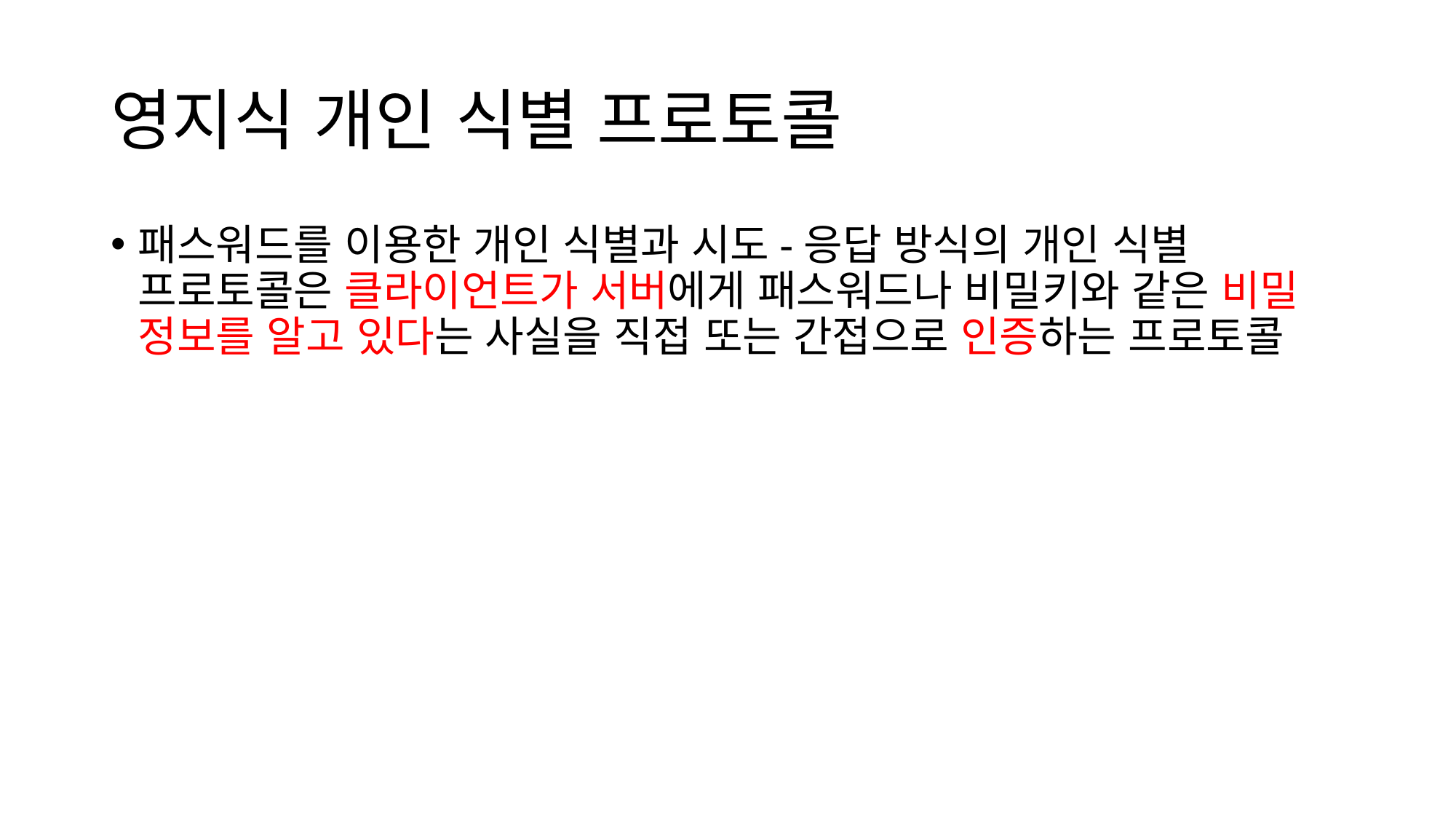

# 영지식 개인 식별 프로토콜
패스워드를 이용한 개인 식별과 시도-응답 방식의 개인 식별 프로토콜은 클라이언트가 서버에게 패스워드나 비밀키와 같은 비밀 정보를 알고 있다는 사실을 직접 또는 간접으로 인증하는 프로토콜